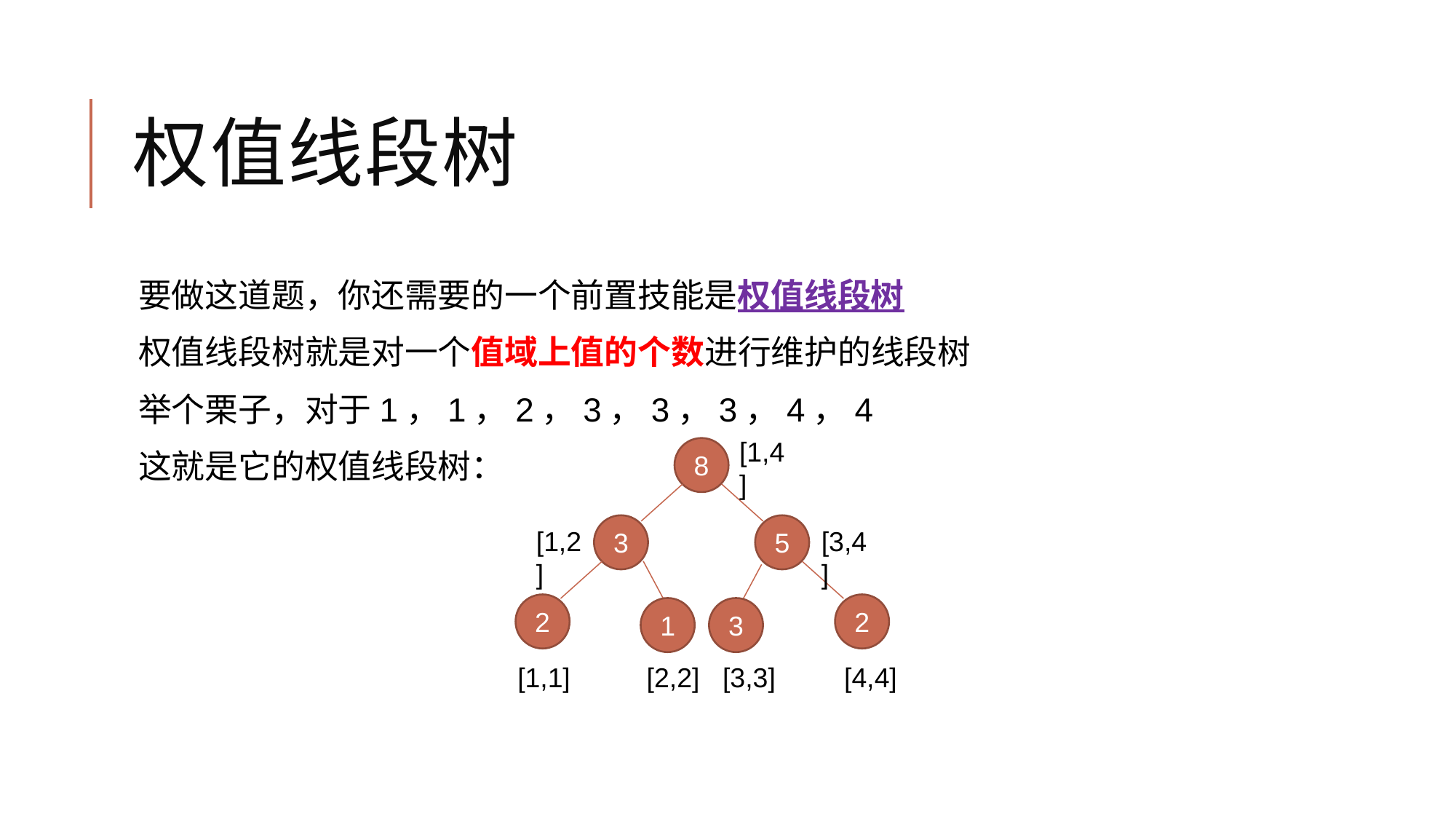

# 权值线段树
要做这道题，你还需要的一个前置技能是权值线段树
权值线段树就是对一个值域上值的个数进行维护的线段树
举个栗子，对于1，1，2，3，3，3，4，4
这就是它的权值线段树：
[1,4]
8
3
5
2
2
1
3
[1,2]
[3,4]
[1,1]          [2,2]   [3,3]         [4,4]